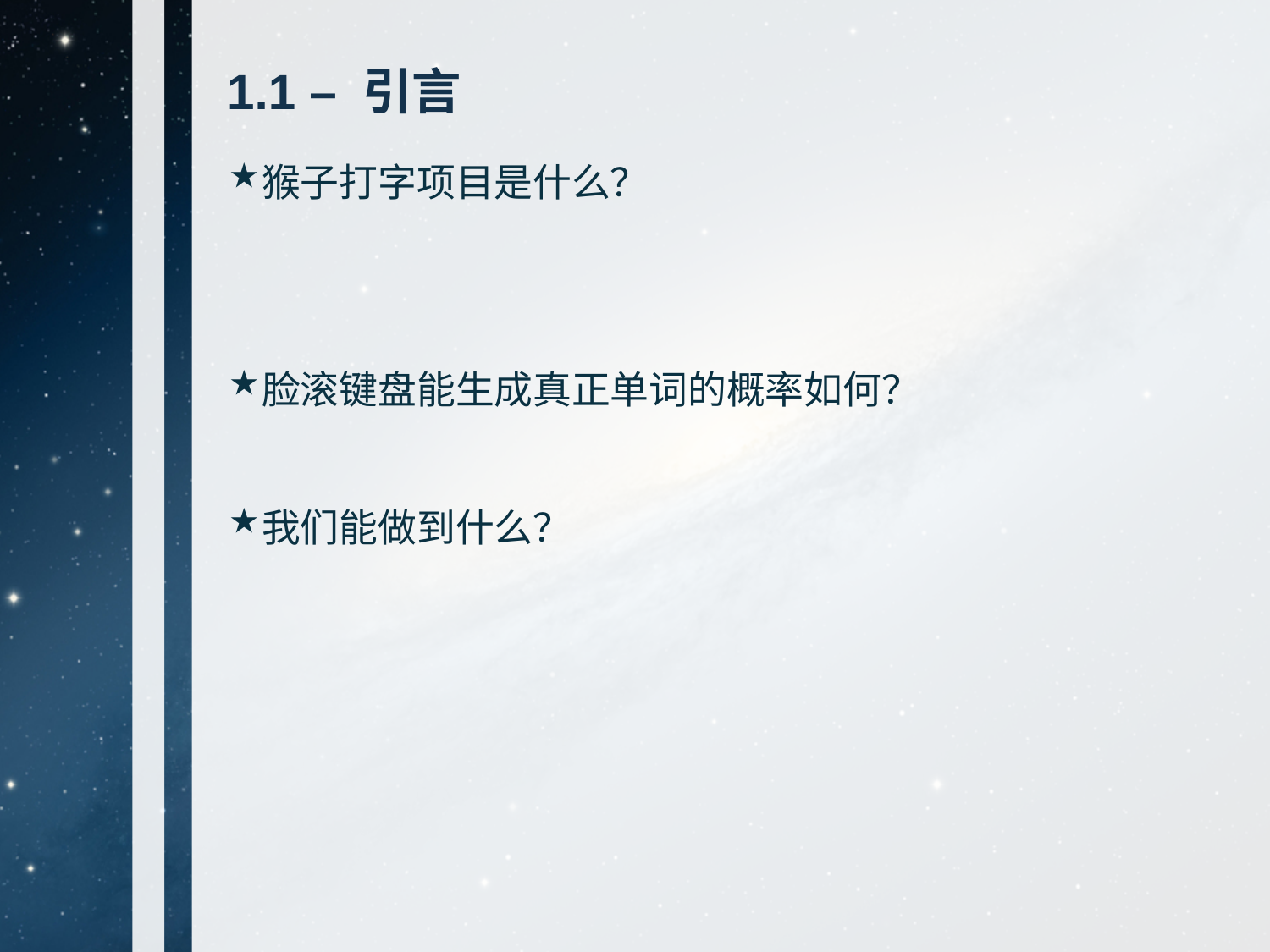

# 1.1 – 引言
猴子打字项目是什么？

脸滚键盘能生成真正单词的概率如何？

我们能做到什么？